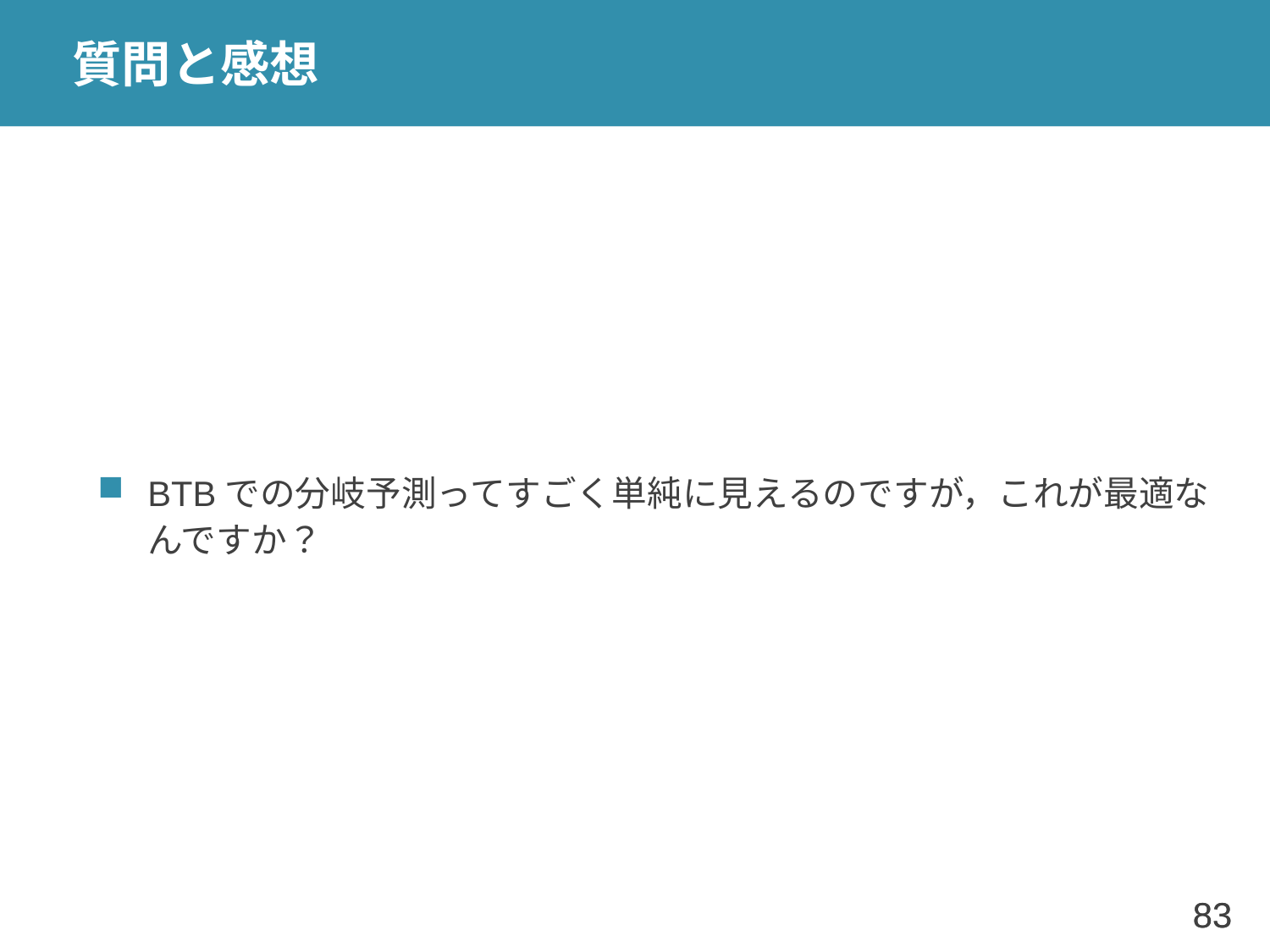

# 質問と感想
BTBでの分岐予測ってすごく単純に見えるのですが，これが最適なんですか？